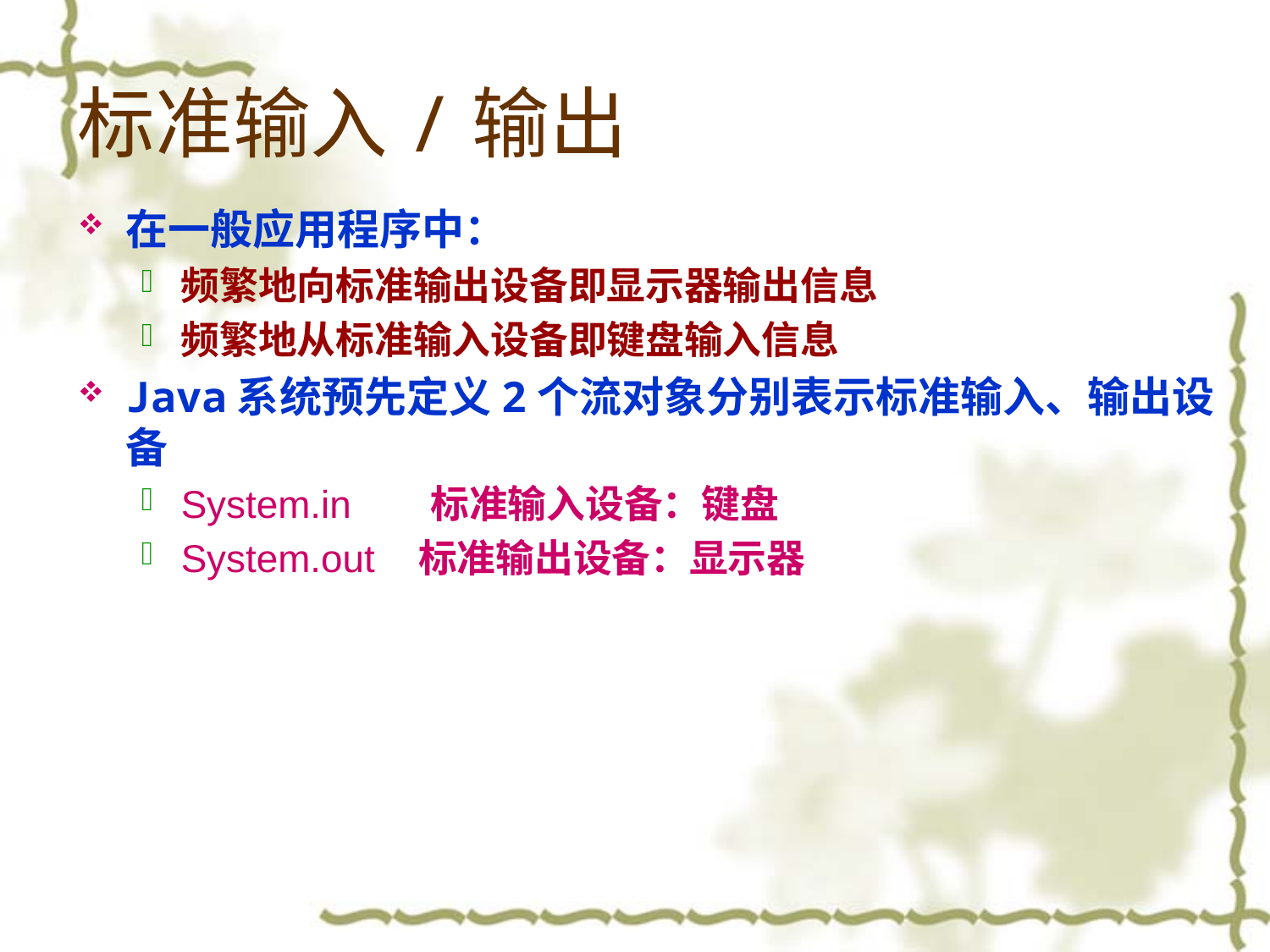

# 标准输入/输出
在一般应用程序中：
频繁地向标准输出设备即显示器输出信息
频繁地从标准输入设备即键盘输入信息
Java系统预先定义2个流对象分别表示标准输入、输出设备
System.in   标准输入设备：键盘
System.out  标准输出设备：显示器